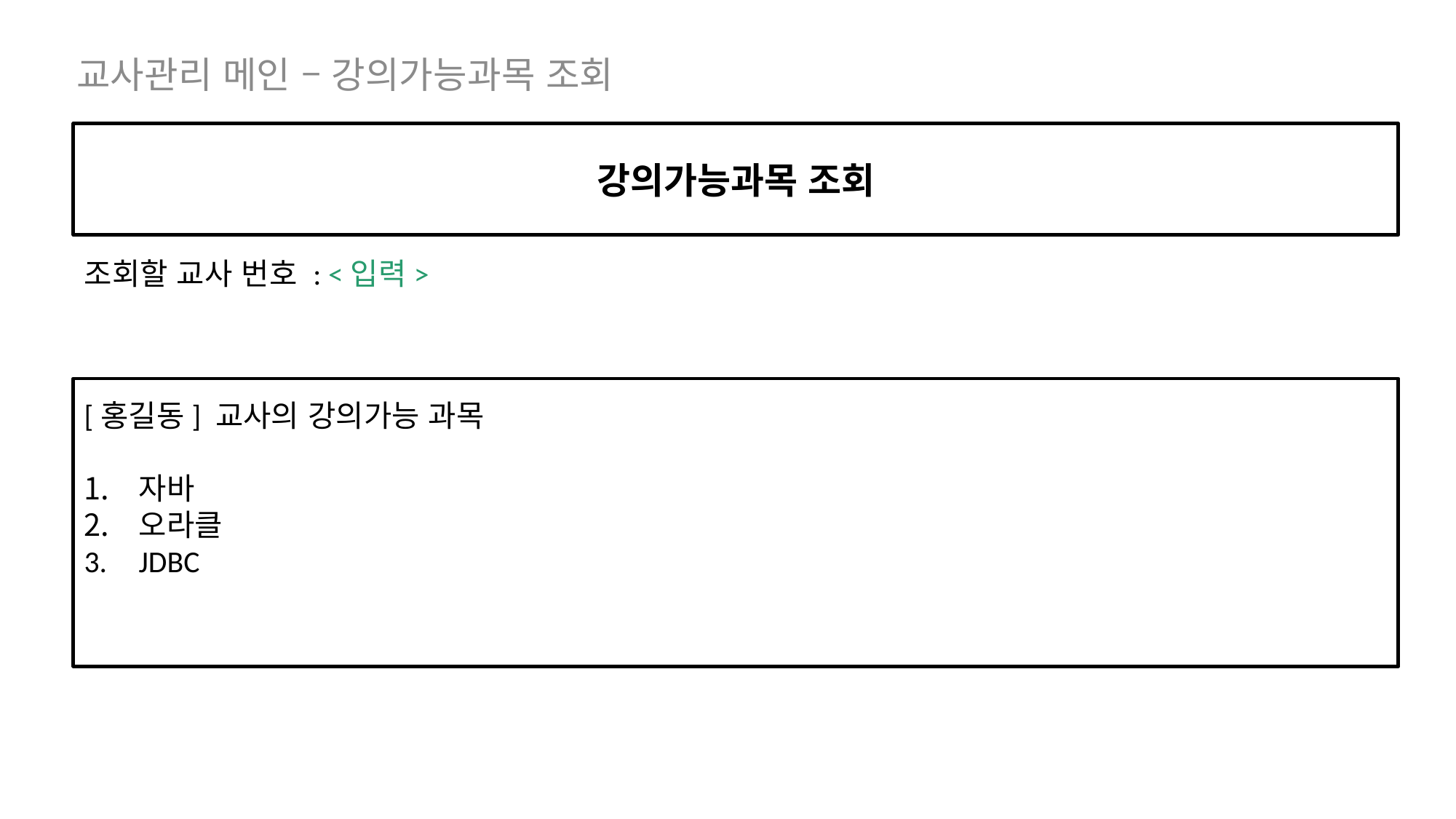

교사관리 메인 – 강의가능과목 조회
강의가능과목 조회
조회할 교사 번호 : <입력>
[홍길동] 교사의 강의가능 과목

자바
오라클
JDBC